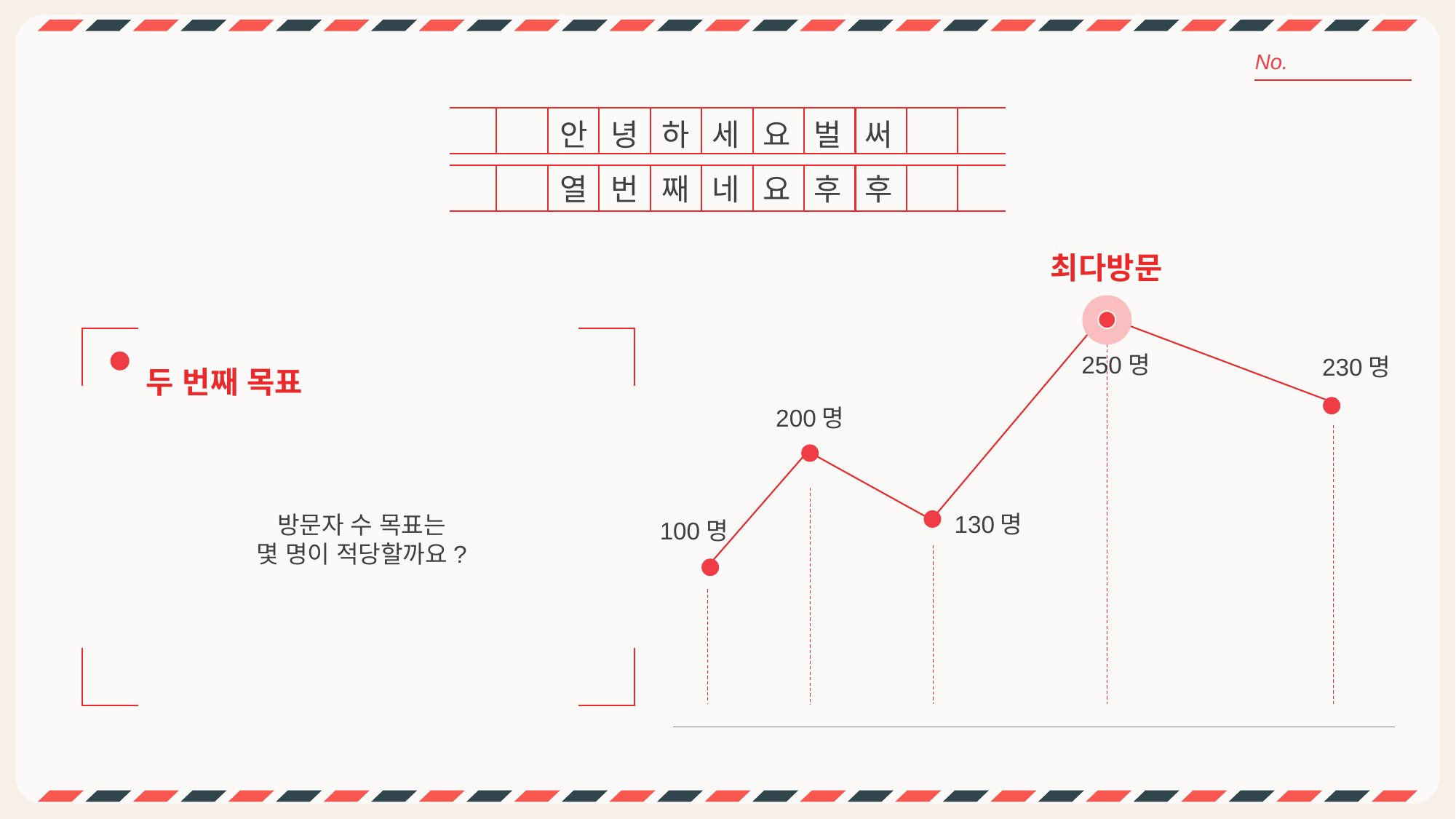

안녕하세요벌써
열번째네요후후
최다방문

250명
230명

두 번째 목표

200명

130명
방문자 수 목표는
몇 명이 적당할까요?
100명